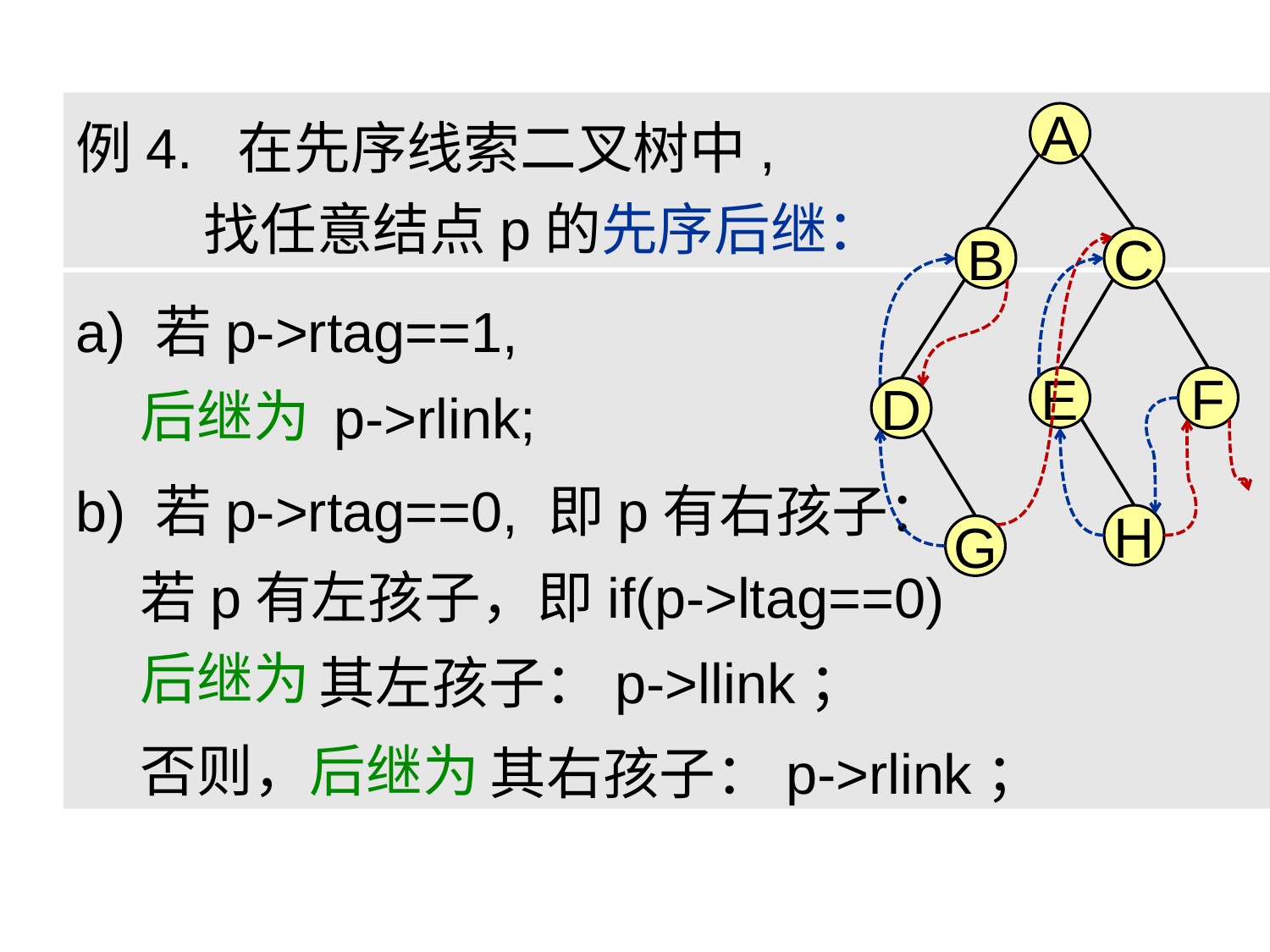

例4.  在先序线索二叉树中,
         找任意结点p的先序后继：
A
B
C
a) 若p->rtag==1,
    后继为
b) 若p->rtag==0, 即p有右孩子：
    若p有左孩子，即if(p->ltag==0)
    后继为
    否则，后继为
p->rlink;
E
F
D
H
G
其左孩子：p->llink；
其右孩子：p->rlink；